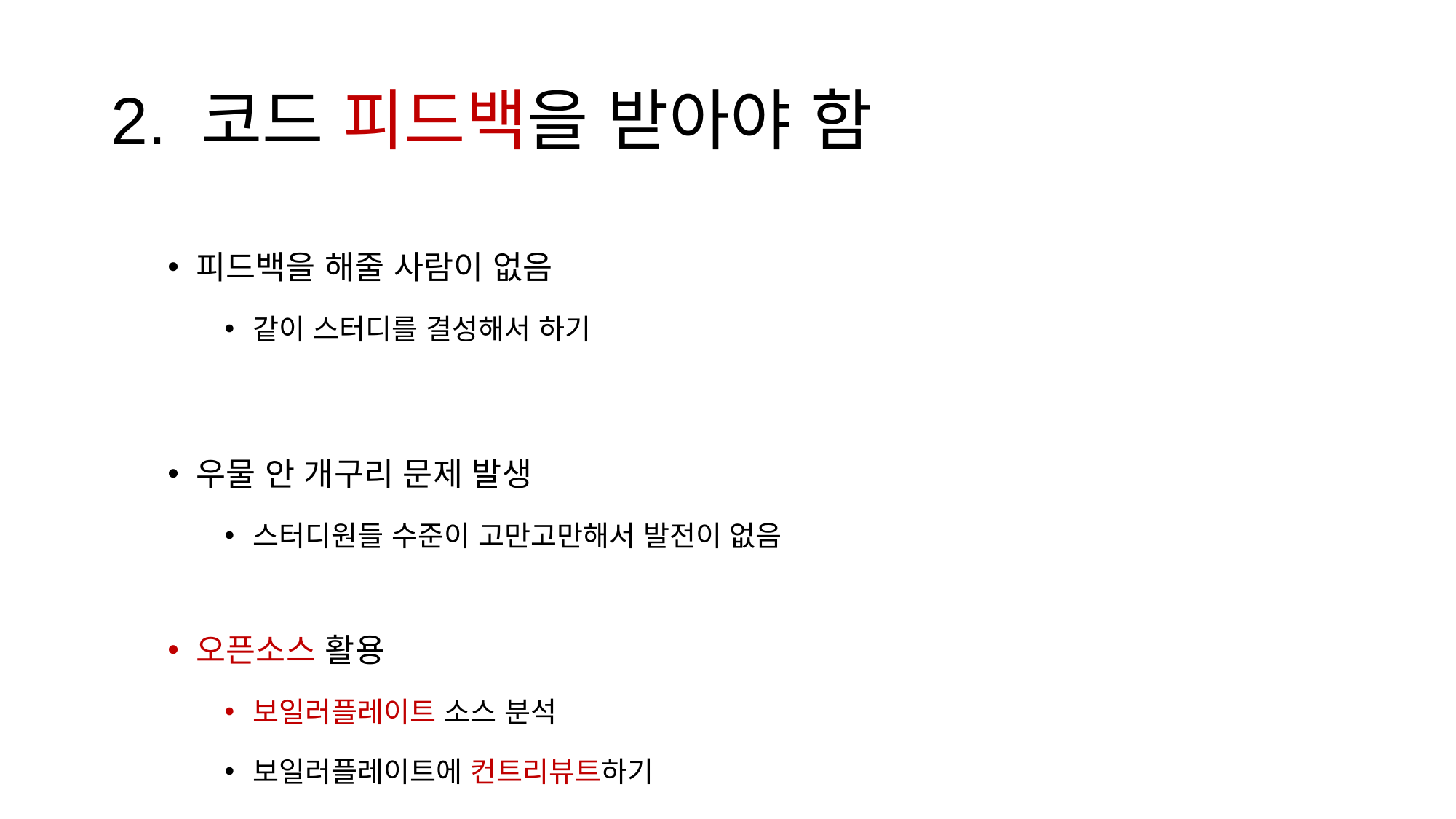

# 2. 코드 피드백을 받아야 함
피드백을 해줄 사람이 없음
같이 스터디를 결성해서 하기

우물 안 개구리 문제 발생
스터디원들 수준이 고만고만해서 발전이 없음

오픈소스 활용
보일러플레이트 소스 분석
보일러플레이트에 컨트리뷰트하기